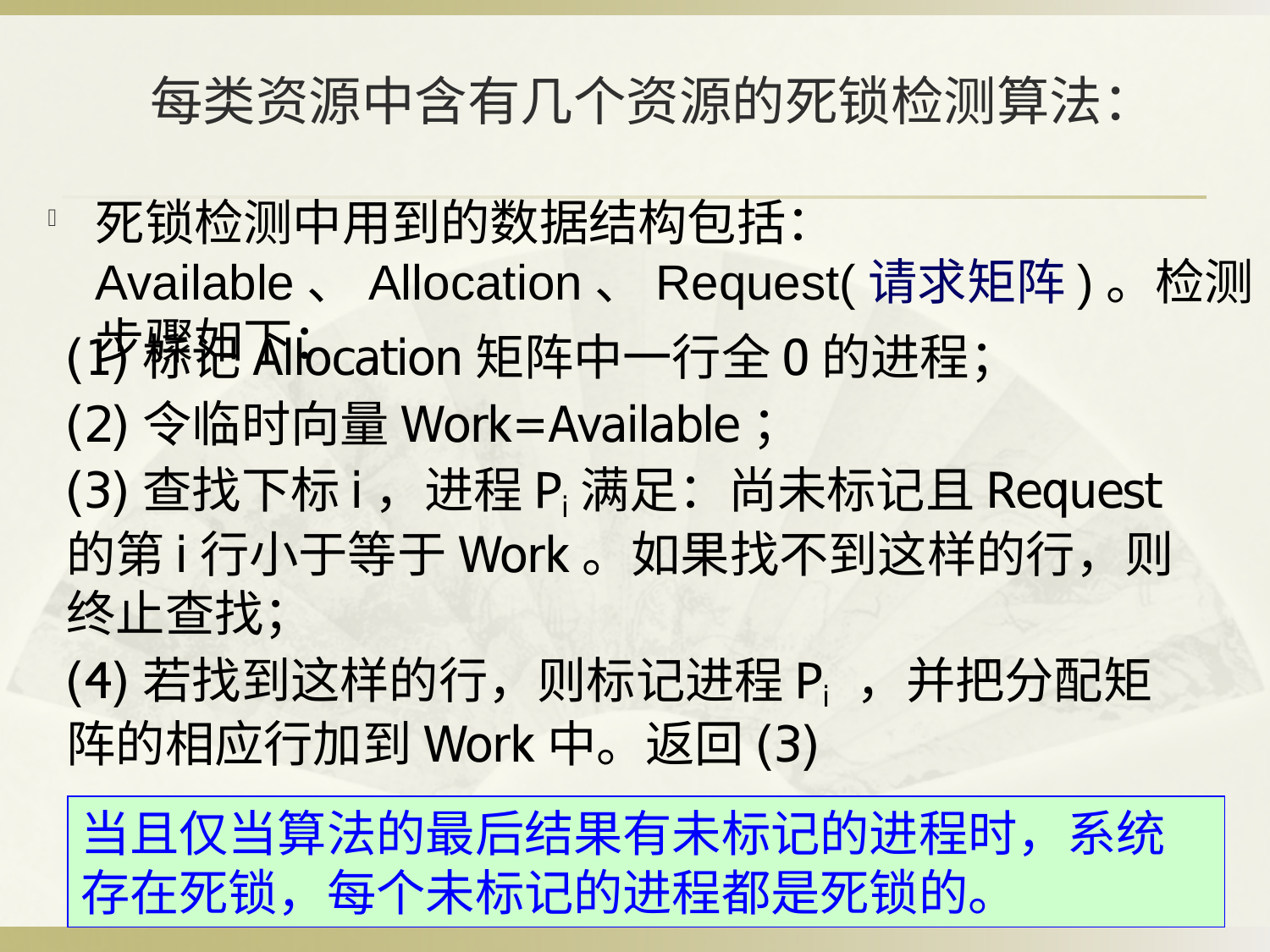

# 每类资源中含有几个资源的死锁检测算法：
死锁检测中用到的数据结构包括：Available、Allocation、Request(请求矩阵)。检测步骤如下：
(1)标记Allocation矩阵中一行全0的进程；
(2)令临时向量Work=Available；
(3)查找下标i，进程Pi满足：尚未标记且Request的第i行小于等于Work。如果找不到这样的行，则终止查找；
(4)若找到这样的行，则标记进程Pi ，并把分配矩阵的相应行加到Work中。返回(3)
当且仅当算法的最后结果有未标记的进程时，系统存在死锁，每个未标记的进程都是死锁的。
61